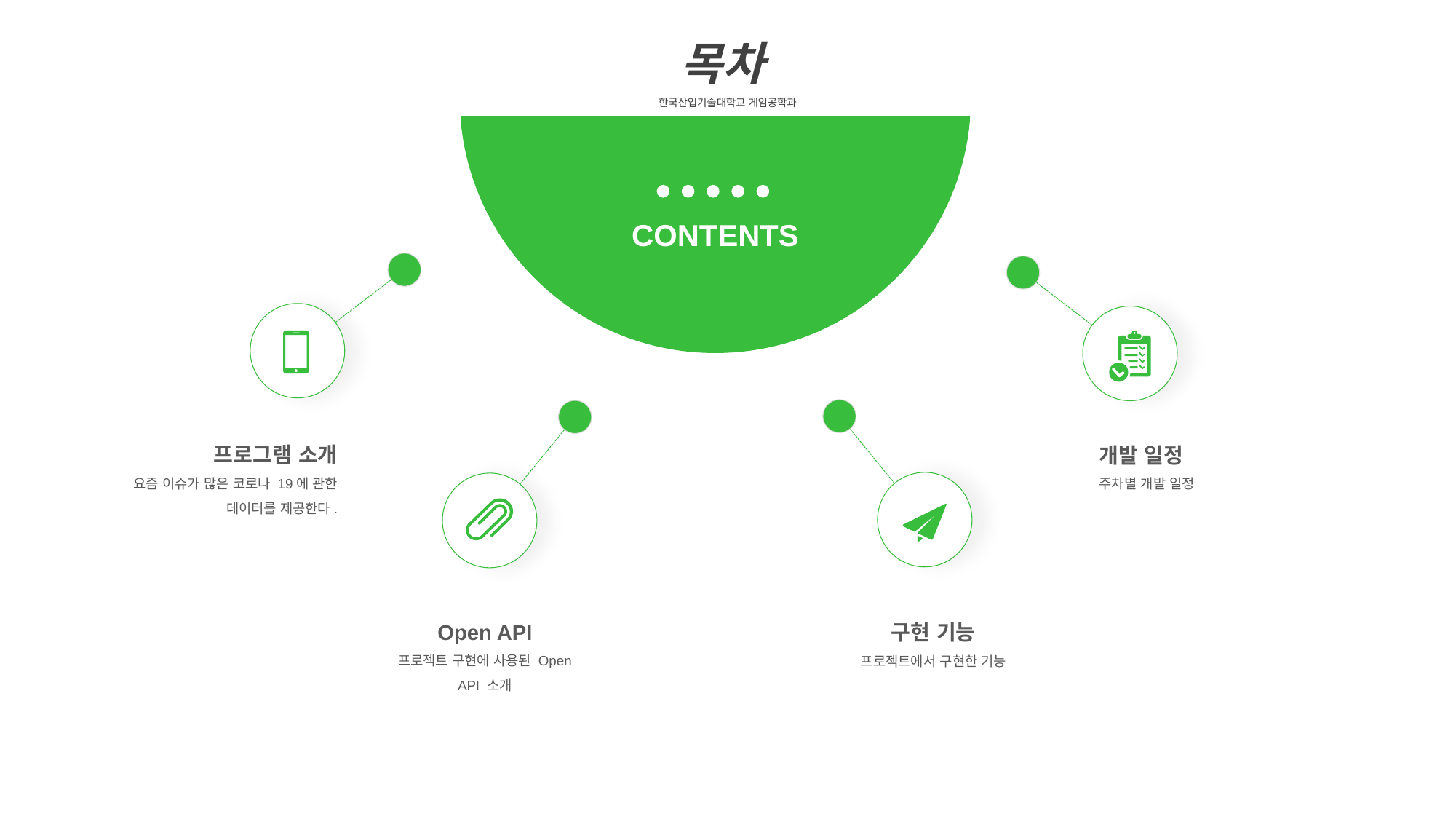

목차
한국산업기술대학교 게임공학과
CONTENTS

프로그램 소개
요즘 이슈가 많은 코로나 19에 관한
데이터를 제공한다.
개발 일정
주차별 개발 일정

Open API
프로젝트 구현에 사용된 Open API 소개
구현 기능
프로젝트에서 구현한 기능